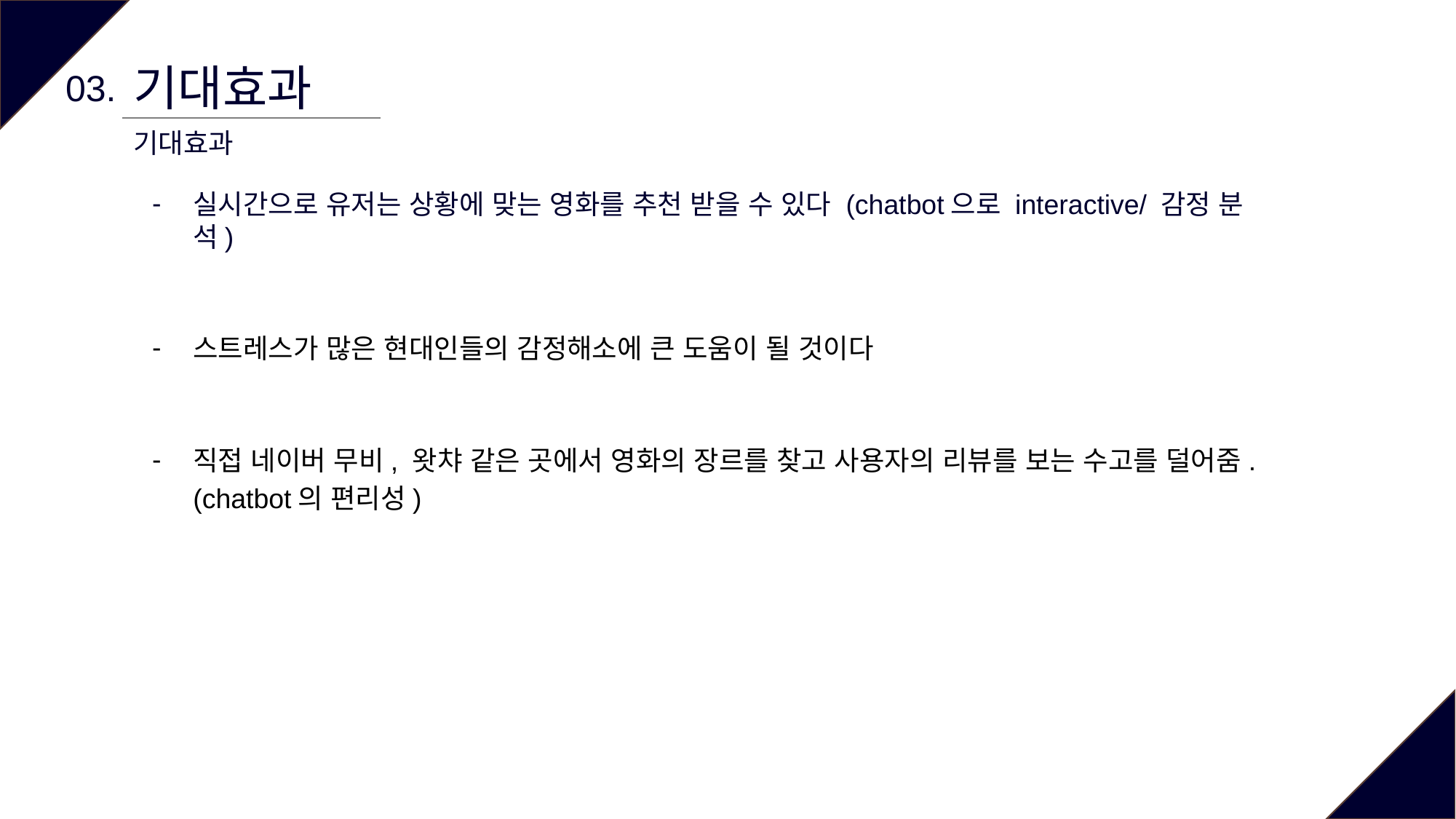

기대효과
03.
기대효과
실시간으로 유저는 상황에 맞는 영화를 추천 받을 수 있다 (chatbot으로 interactive/ 감정 분석)

스트레스가 많은 현대인들의 감정해소에 큰 도움이 될 것이다

직접 네이버 무비, 왓챠 같은 곳에서 영화의 장르를 찾고 사용자의 리뷰를 보는 수고를 덜어줌. (chatbot의 편리성)